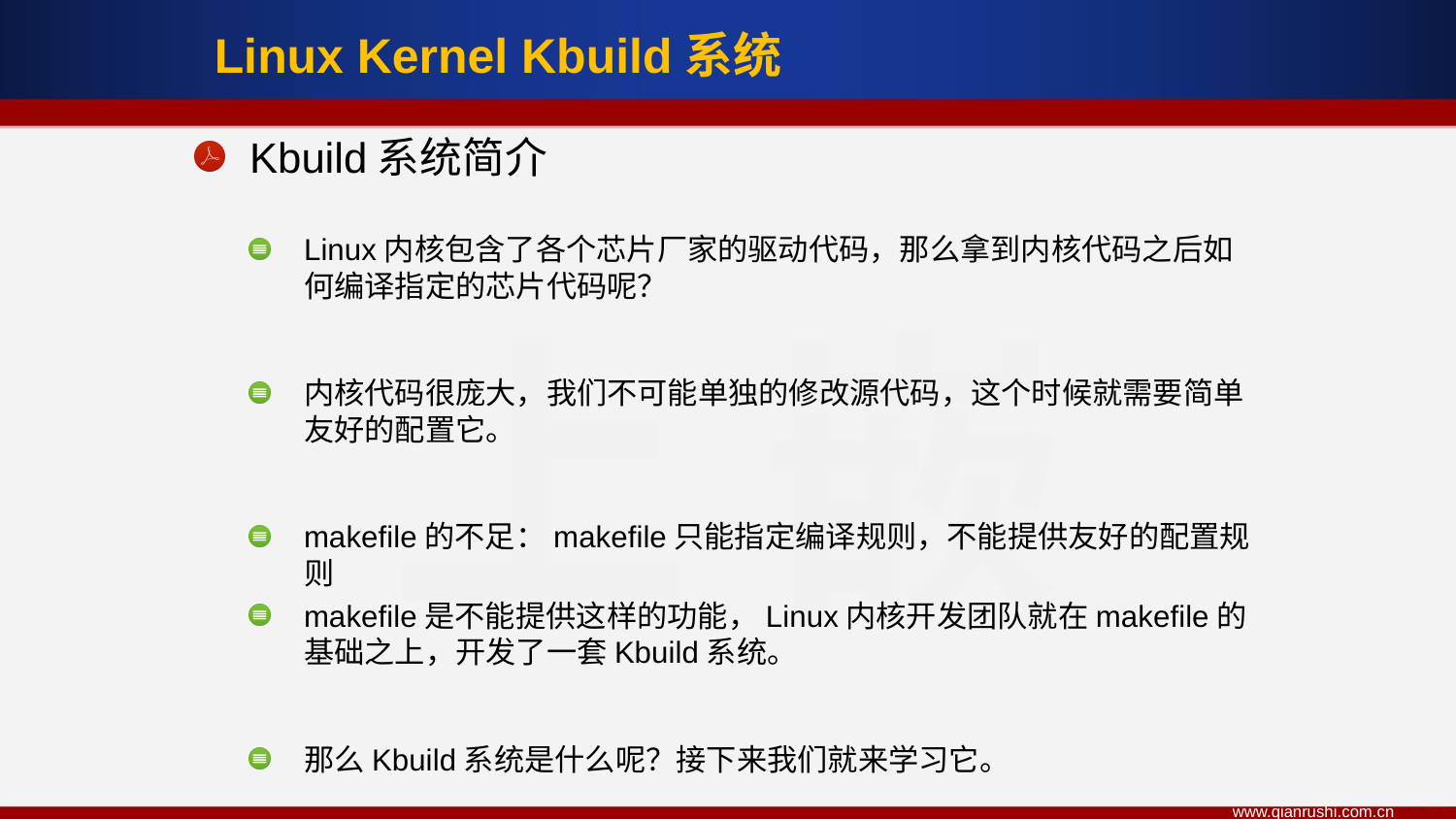

Linux Kernel Kbuild系统
Kbuild系统简介

Linux内核包含了各个芯片厂家的驱动代码，那么拿到内核代码之后如何编译指定的芯片代码呢？

内核代码很庞大，我们不可能单独的修改源代码，这个时候就需要简单友好的配置它。

makefile的不足：makefile只能指定编译规则，不能提供友好的配置规则
makefile是不能提供这样的功能，Linux内核开发团队就在makefile的基础之上，开发了一套Kbuild系统。

那么Kbuild系统是什么呢？接下来我们就来学习它。